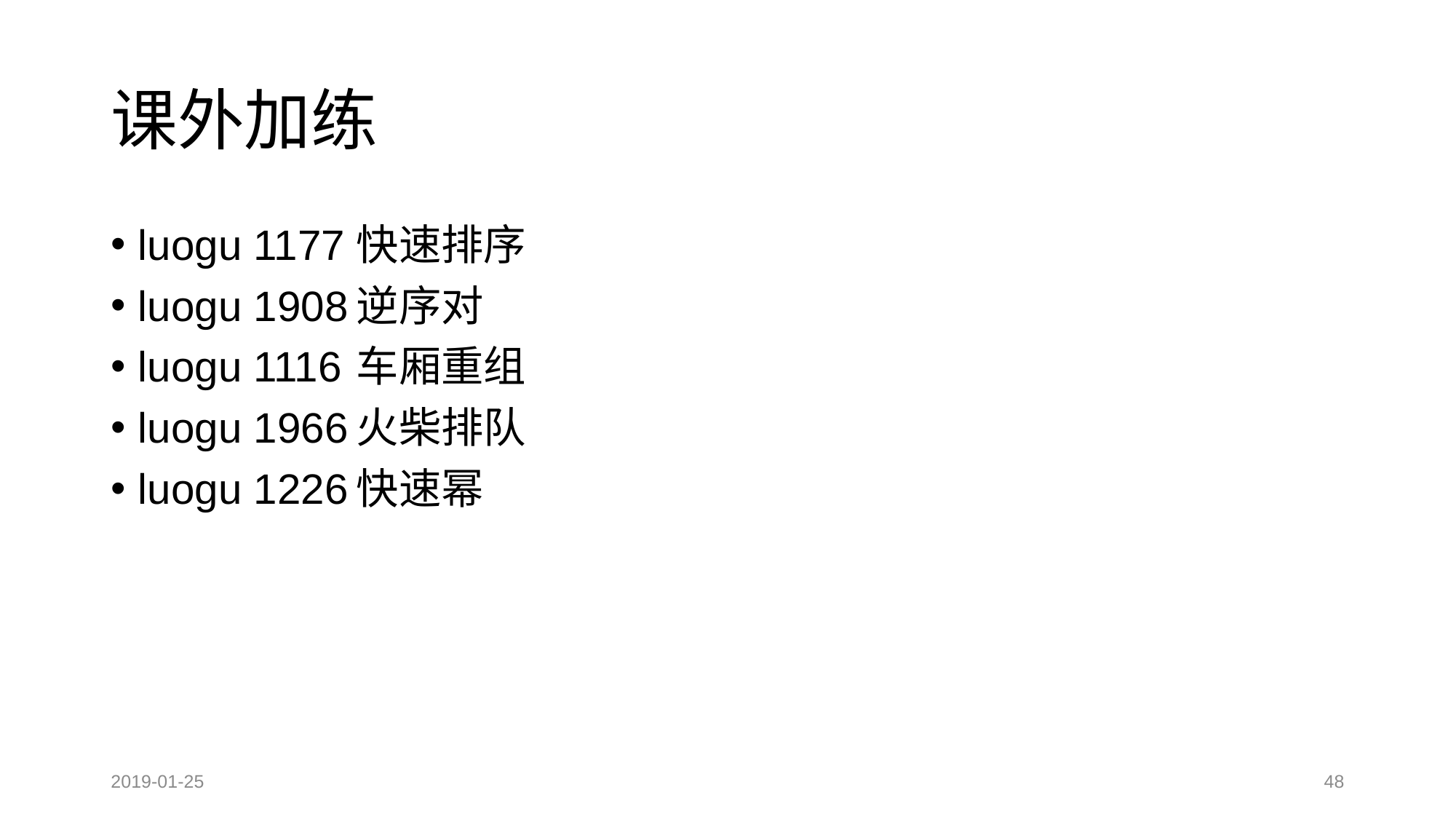

# 课外加练
luogu 1177	快速排序
luogu 1908	逆序对
luogu 1116	车厢重组
luogu 1966	火柴排队
luogu 1226	快速幂

2019-01-25
48